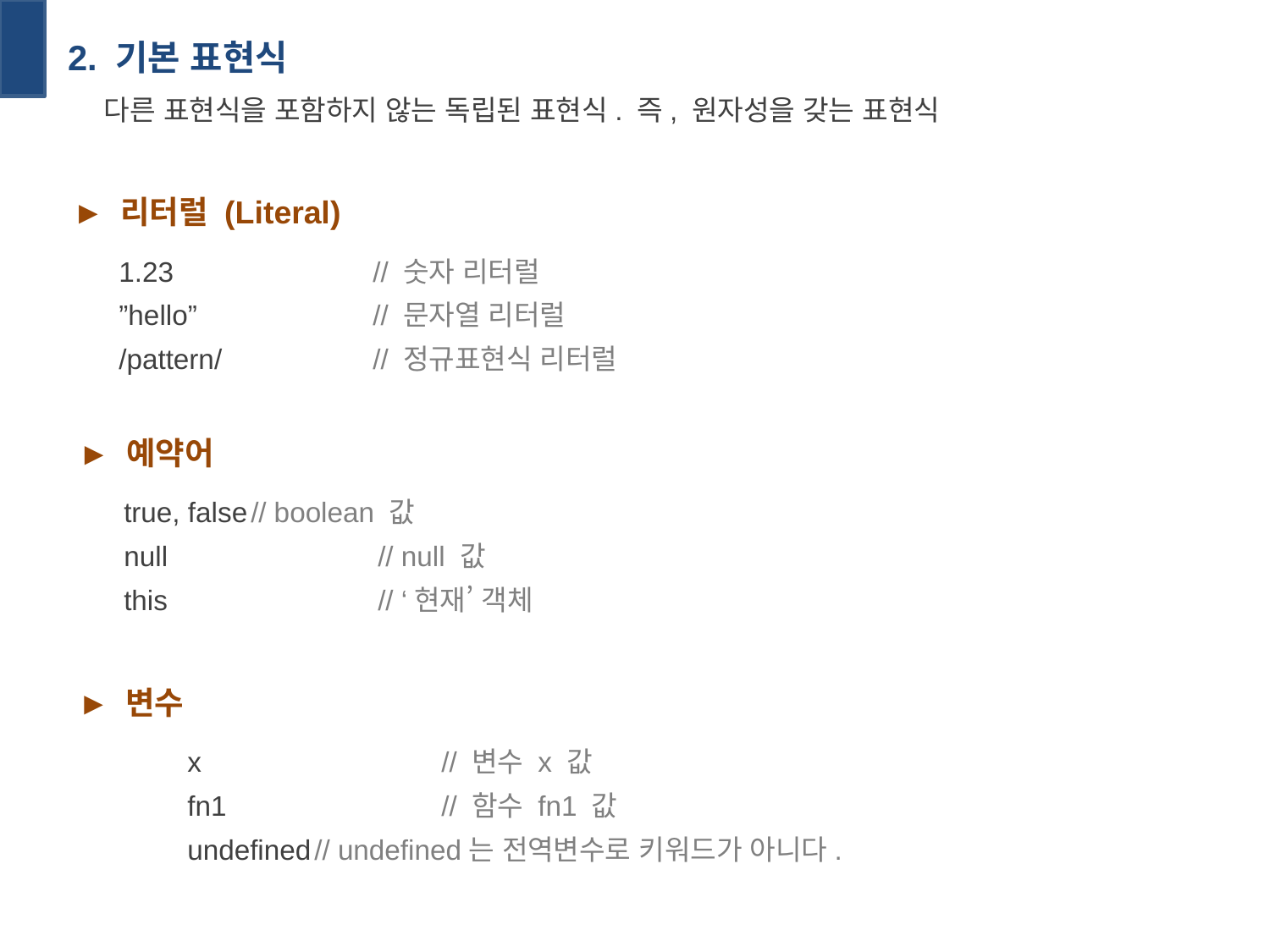

ㅊ
# 2. 기본 표현식
다른 표현식을 포함하지 않는 독립된 표현식. 즉, 원자성을 갖는 표현식
► 리터럴 (Literal)
1.23		// 숫자 리터럴
”hello”		// 문자열 리터럴
/pattern/		// 정규표현식 리터럴
► 예약어
true, false	// boolean 값
null		// null 값
this		// ‘현재’ 객체
► 변수
x		// 변수 x 값
fn1		// 함수 fn1 값
undefined	// undefined는 전역변수로 키워드가 아니다.